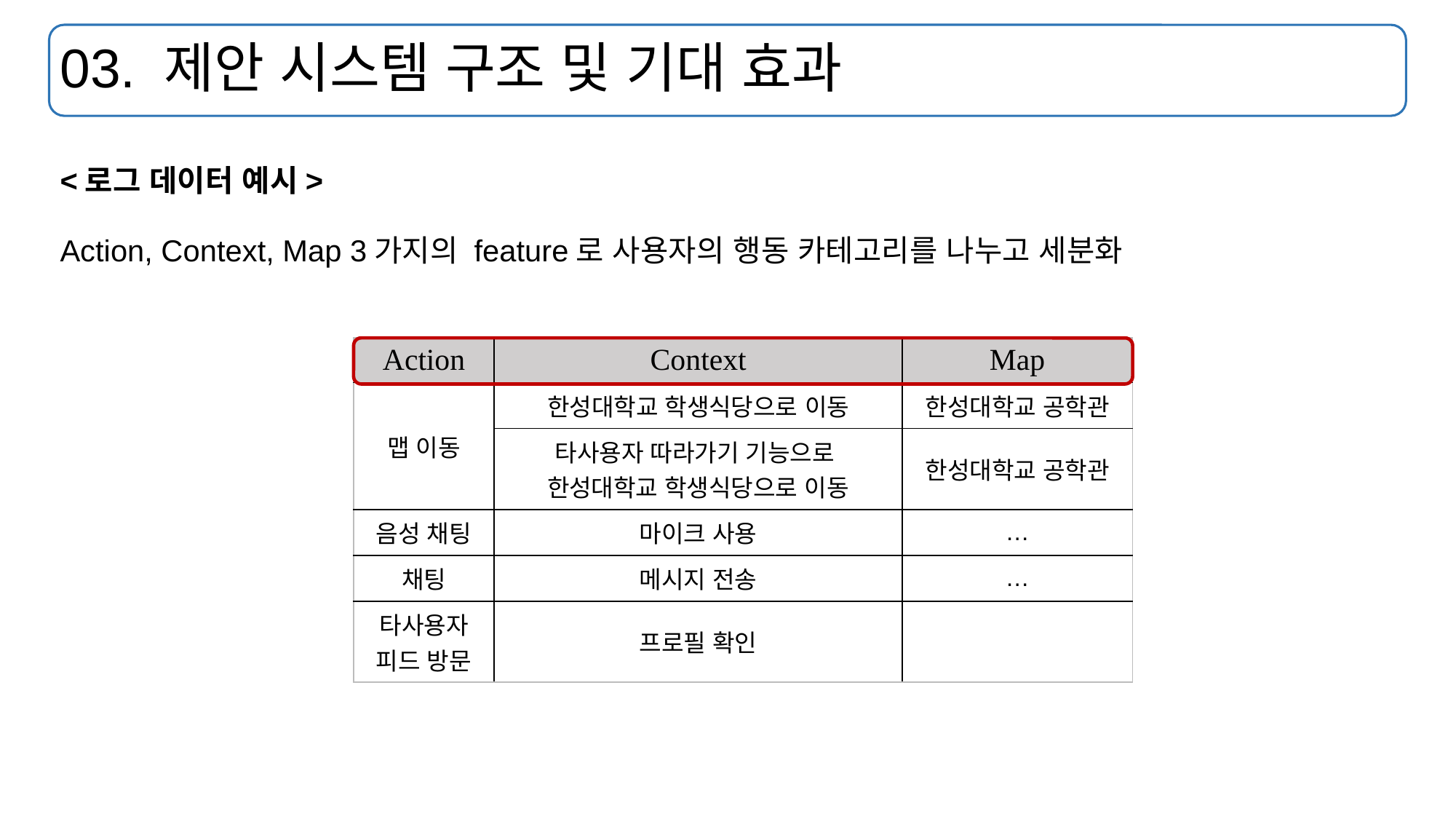

# 03. 제안 시스템 구조 및 기대 효과
<로그 데이터 예시>
Action, Context, Map 3가지의 feature로 사용자의 행동 카테고리를 나누고 세분화
| Action | Context | Map |
| --- | --- | --- |
| 맵 이동 | 한성대학교 학생식당으로 이동 | 한성대학교 공학관 |
|  | 타사용자 따라가기 기능으로 한성대학교 학생식당으로 이동 | 한성대학교 공학관 |
| 음성 채팅 | 마이크 사용 | … |
| 채팅 | 메시지 전송 | … |
| 타사용자 피드 방문 | 프로필 확인 |  |